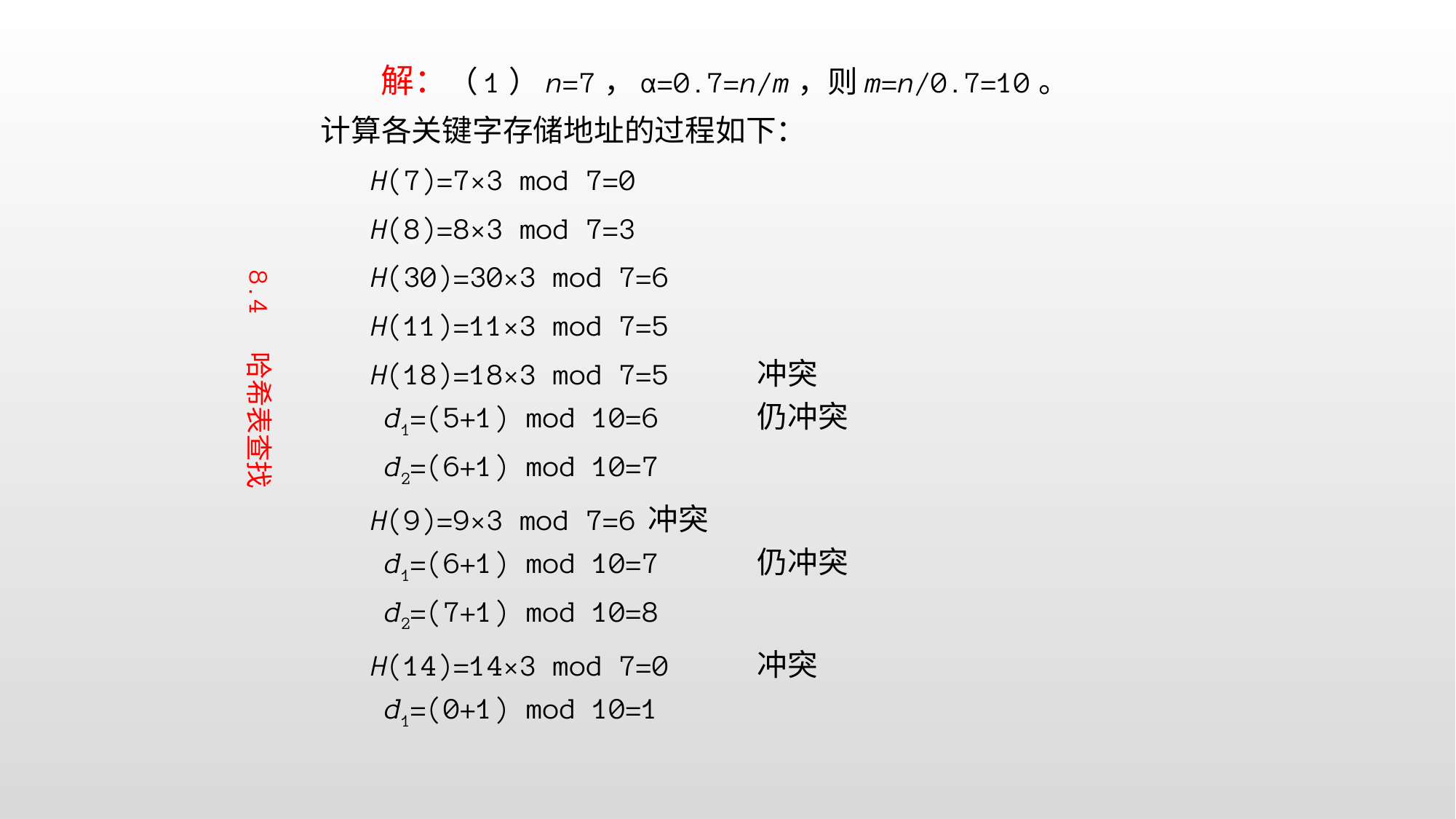

解：（1）n=7，α=0.7=n/m，则m=n/0.7=10。
计算各关键字存储地址的过程如下：
　  H(7)=7×3 mod 7=0
　  H(8)=8×3 mod 7=3
　  H(30)=30×3 mod 7=6
　  H(11)=11×3 mod 7=5
　  H(18)=18×3 mod 7=5	冲突
　    d1=(5+1) mod 10=6	仍冲突
　    d2=(6+1) mod 10=7
　  H(9)=9×3 mod 7=6	冲突
　    d1=(6+1) mod 10=7	仍冲突
　    d2=(7+1) mod 10=8
　  H(14)=14×3 mod 7=0	冲突
　    d1=(0+1) mod 10=1
8.4  哈希表查找